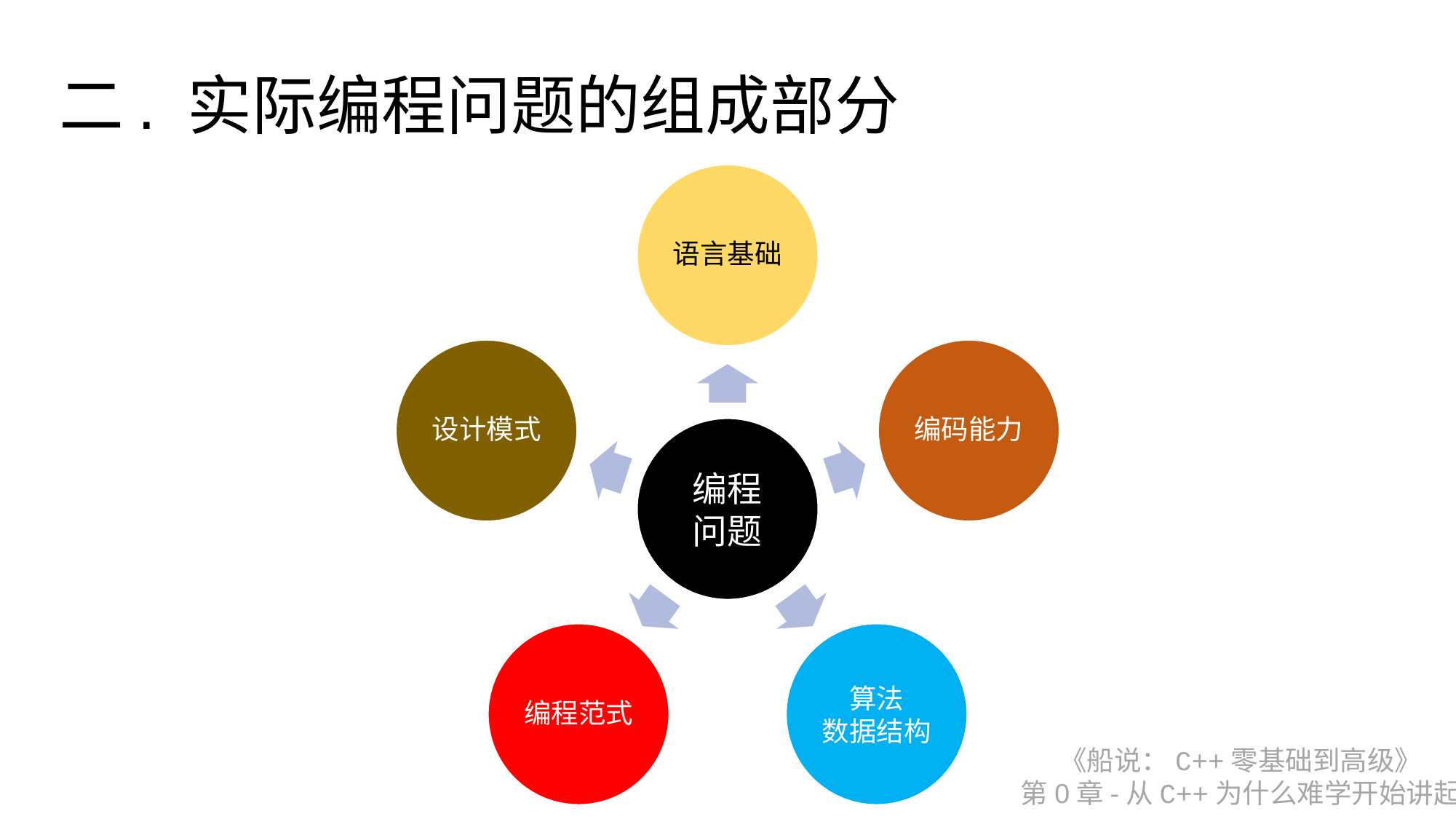

二. 实际编程问题的组成部分
编程
问题

语言基础

编码能力

算法
数据结构

编程范式

设计模式